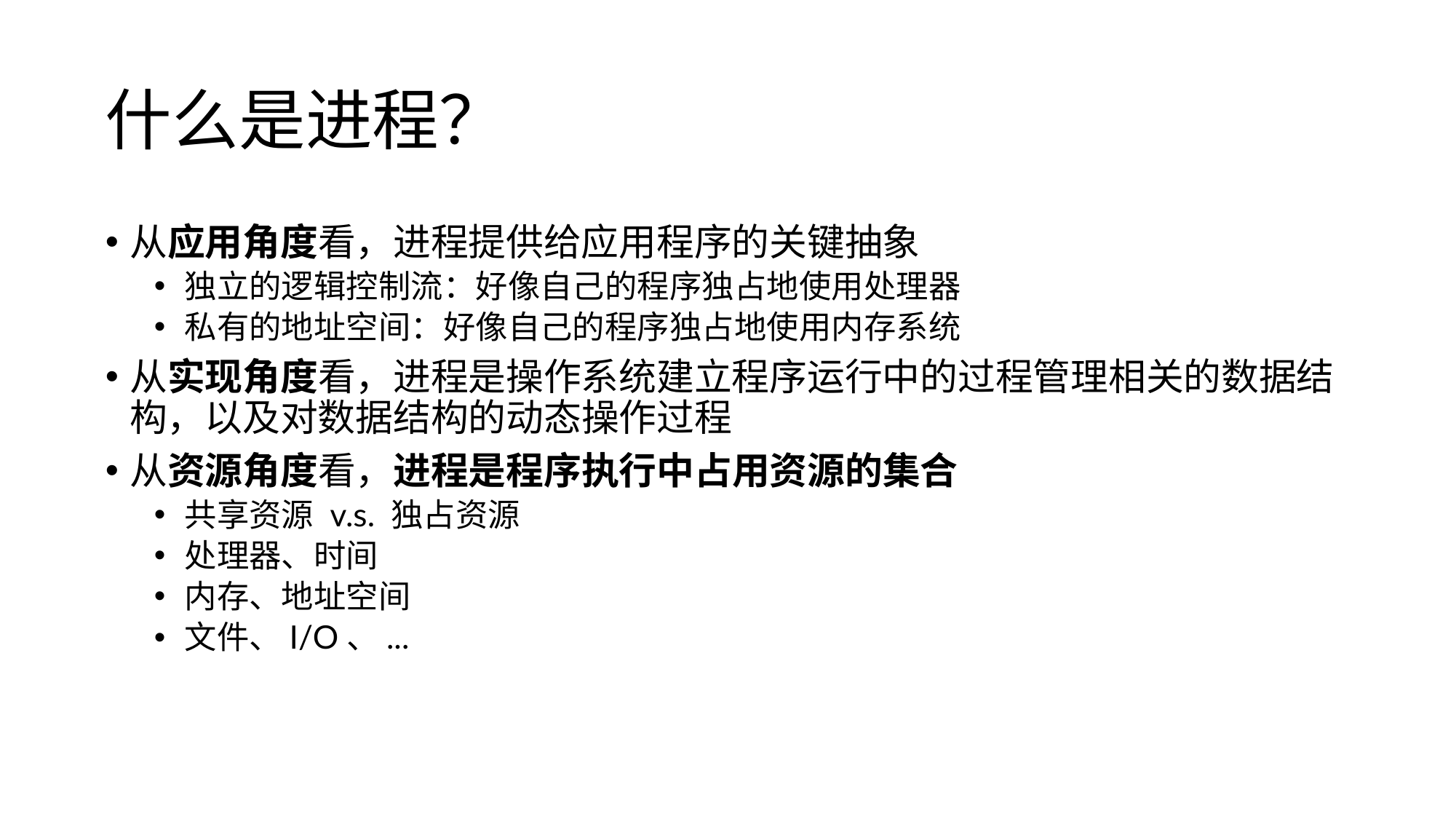

# 什么是进程？
从应用角度看，进程提供给应用程序的关键抽象
独立的逻辑控制流：好像自己的程序独占地使用处理器
私有的地址空间：好像自己的程序独占地使用内存系统
从实现角度看，进程是操作系统建立程序运行中的过程管理相关的数据结构，以及对数据结构的动态操作过程
从资源角度看，进程是程序执行中占用资源的集合
共享资源 v.s. 独占资源
处理器、时间
内存、地址空间
文件、I/O、...